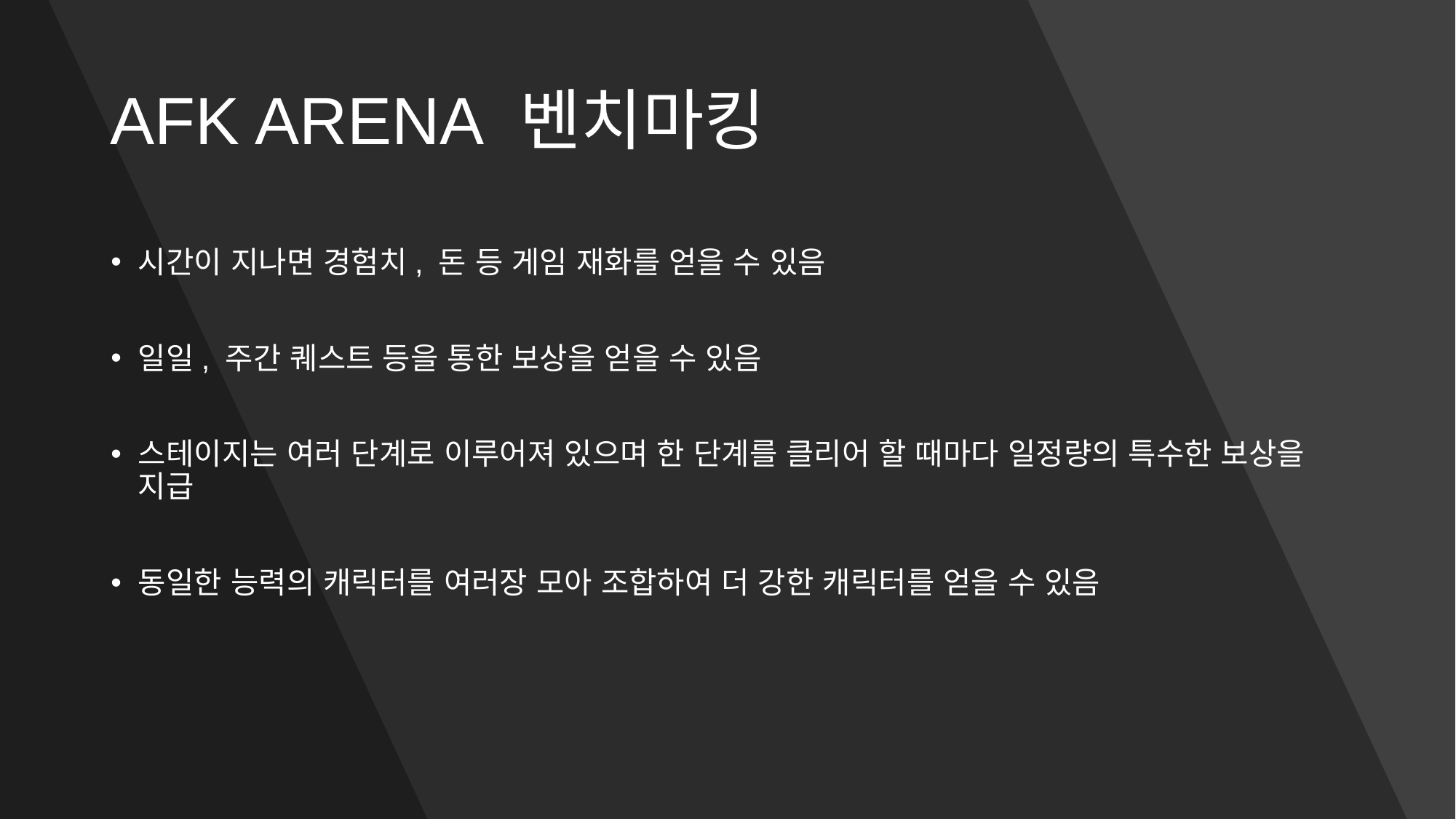

# AFK ARENA 벤치마킹
시간이 지나면 경험치, 돈 등 게임 재화를 얻을 수 있음

일일, 주간 퀘스트 등을 통한 보상을 얻을 수 있음

스테이지는 여러 단계로 이루어져 있으며 한 단계를 클리어 할 때마다 일정량의 특수한 보상을 지급

동일한 능력의 캐릭터를 여러장 모아 조합하여 더 강한 캐릭터를 얻을 수 있음